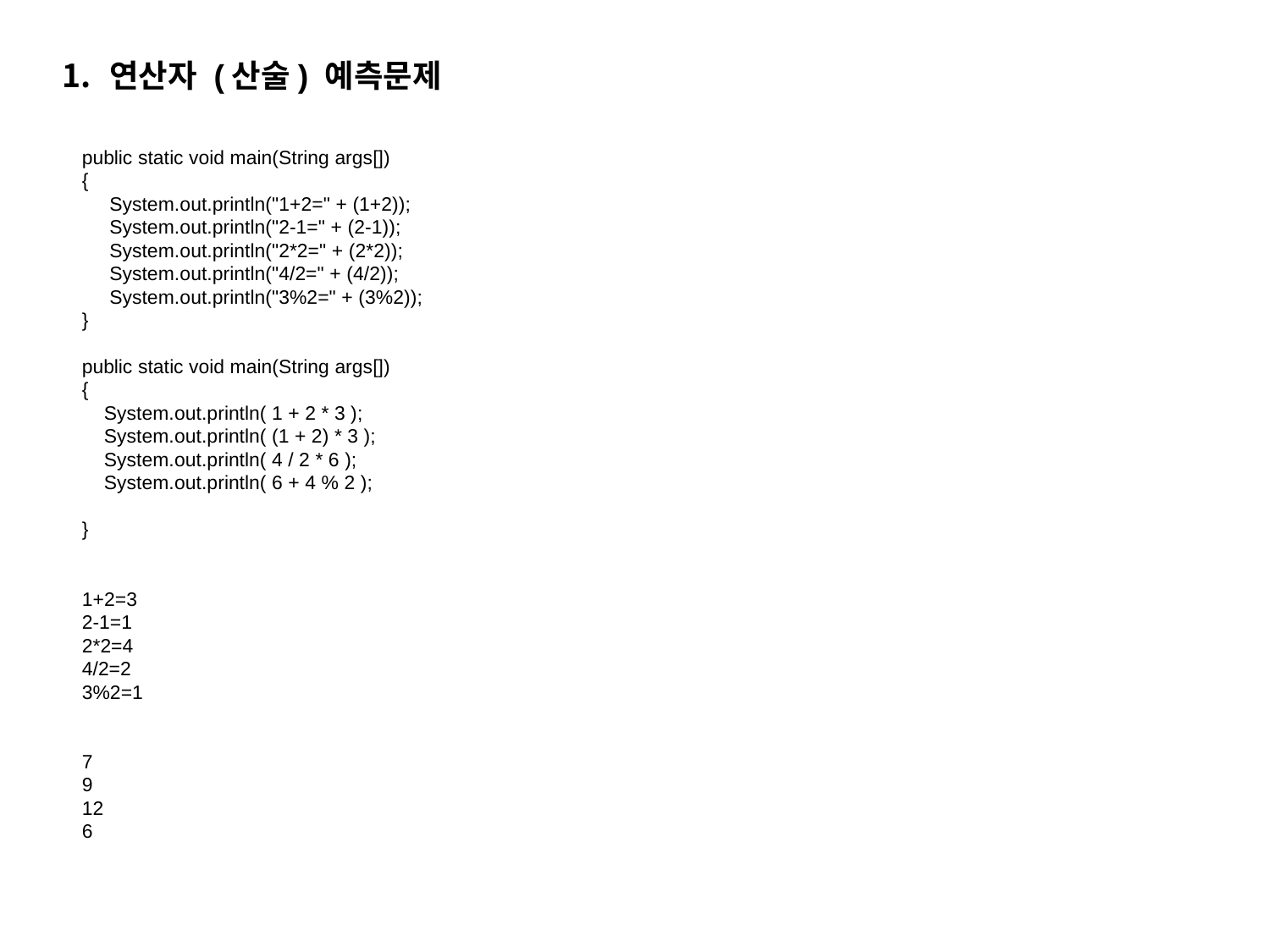

연산자 (산술) 예측문제

public static void main(String args[])
{
     System.out.println("1+2=" + (1+2));
     System.out.println("2-1=" + (2-1));
     System.out.println("2*2=" + (2*2));
     System.out.println("4/2=" + (4/2));
     System.out.println("3%2=" + (3%2));
}

public static void main(String args[])
{
    System.out.println( 1 + 2 * 3 );
    System.out.println( (1 + 2) * 3 );
    System.out.println( 4 / 2 * 6 );
    System.out.println( 6 + 4 % 2 );

}

1+2=3
2-1=1
2*2=4
4/2=2
3%2=1

7
9
12
6